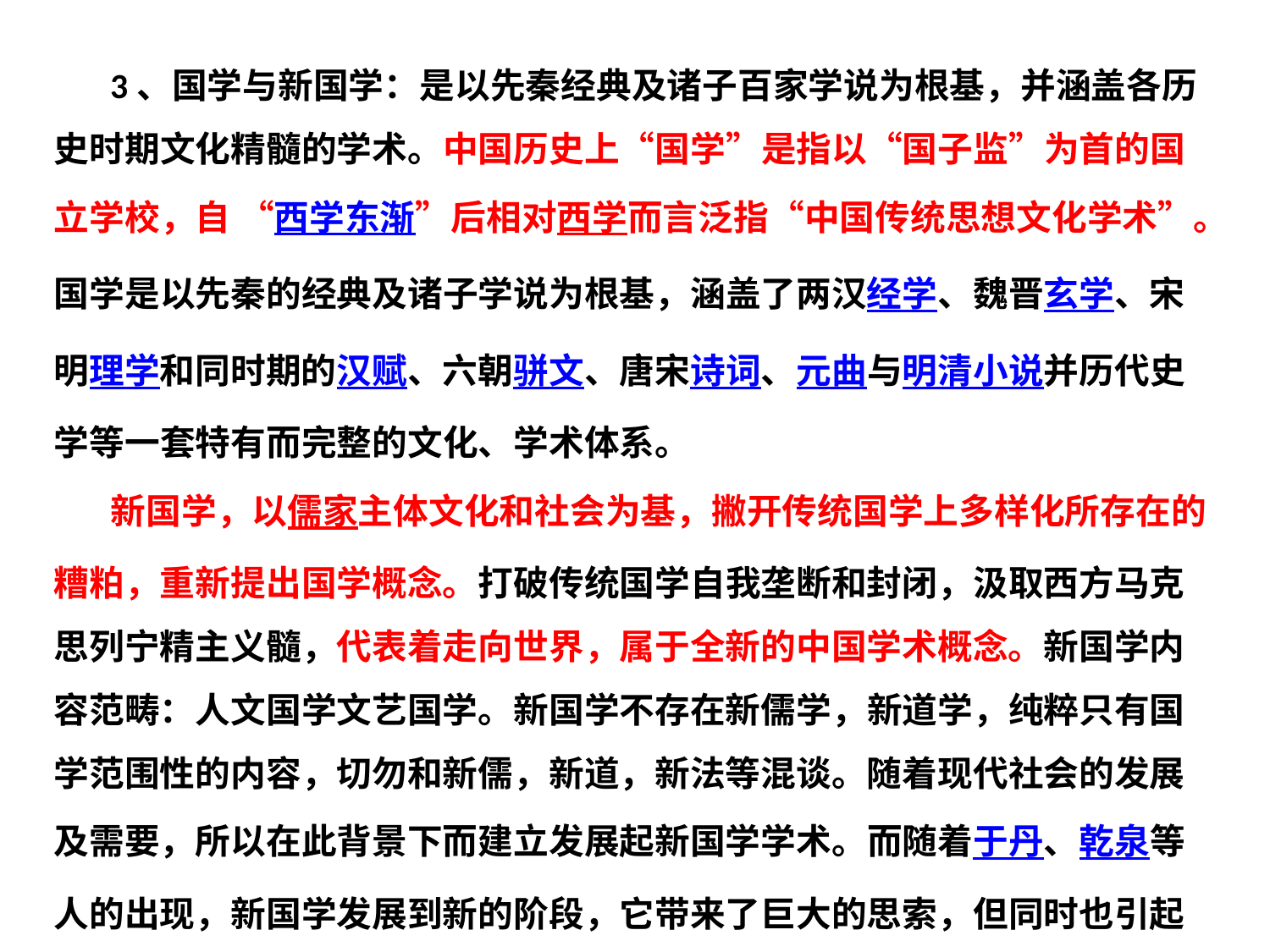

3、国学与新国学：是以先秦经典及诸子百家学说为根基，并涵盖各历史时期文化精髓的学术。中国历史上“国学”是指以“国子监”为首的国立学校，自 “西学东渐”后相对西学而言泛指“中国传统思想文化学术”。国学是以先秦的经典及诸子学说为根基，涵盖了两汉经学、魏晋玄学、宋明理学和同时期的汉赋、六朝骈文、唐宋诗词、元曲与明清小说并历代史学等一套特有而完整的文化、学术体系。
      新国学，以儒家主体文化和社会为基，撇开传统国学上多样化所存在的糟粕，重新提出国学概念。打破传统国学自我垄断和封闭，汲取西方马克思列宁精主义髓，代表着走向世界，属于全新的中国学术概念。新国学内容范畴：人文国学文艺国学。新国学不存在新儒学，新道学，纯粹只有国学范围性的内容，切勿和新儒，新道，新法等混谈。随着现代社会的发展及需要，所以在此背景下而建立发展起新国学学术。而随着于丹、乾泉等人的出现，新国学发展到新的阶段，它带来了巨大的思索，但同时也引起了很大的争议。